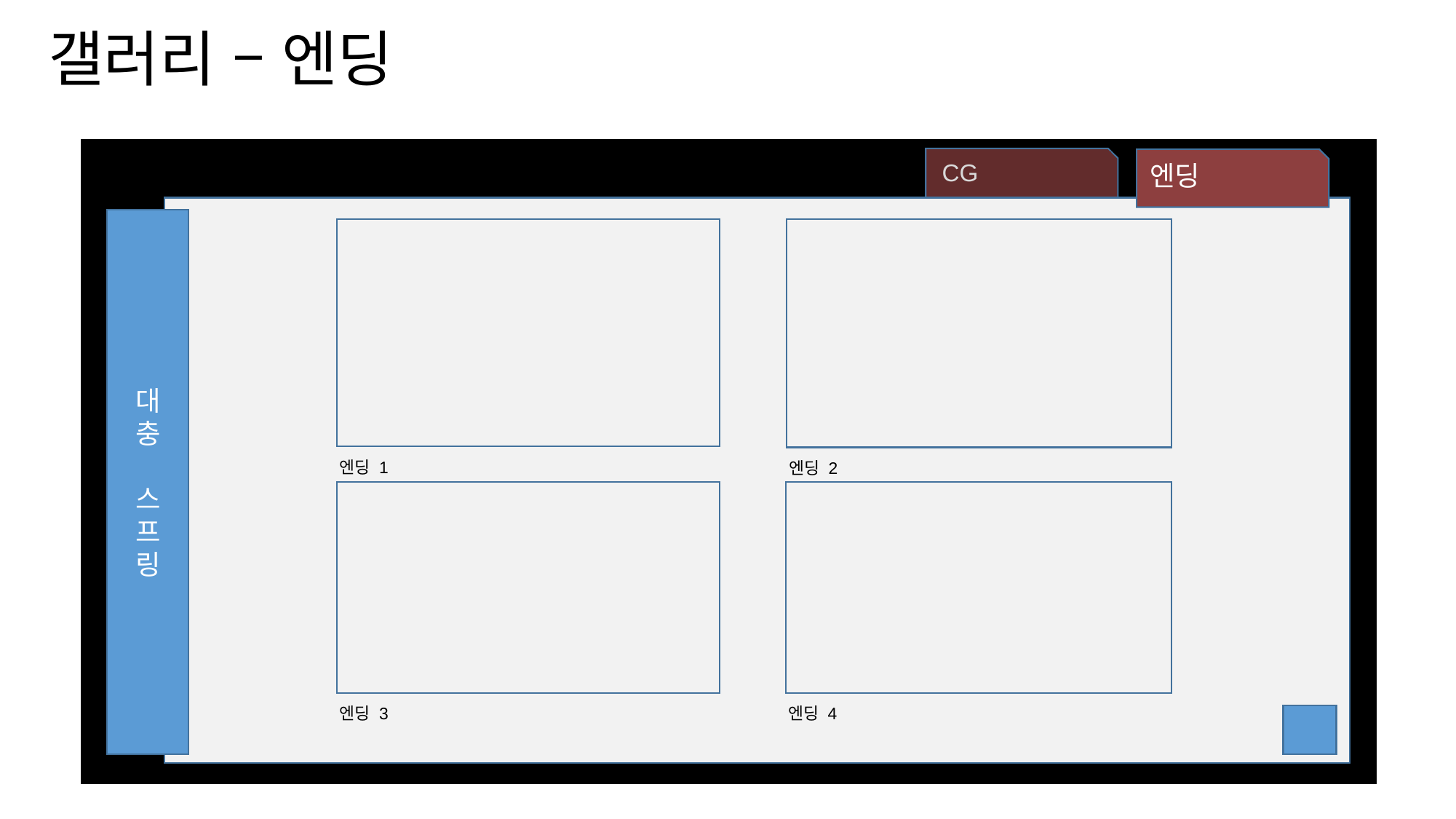

갤러리 – 엔딩

CG

엔딩

대
충

스
프
링

엔딩 1

엔딩 2

엔딩 3

엔딩 4